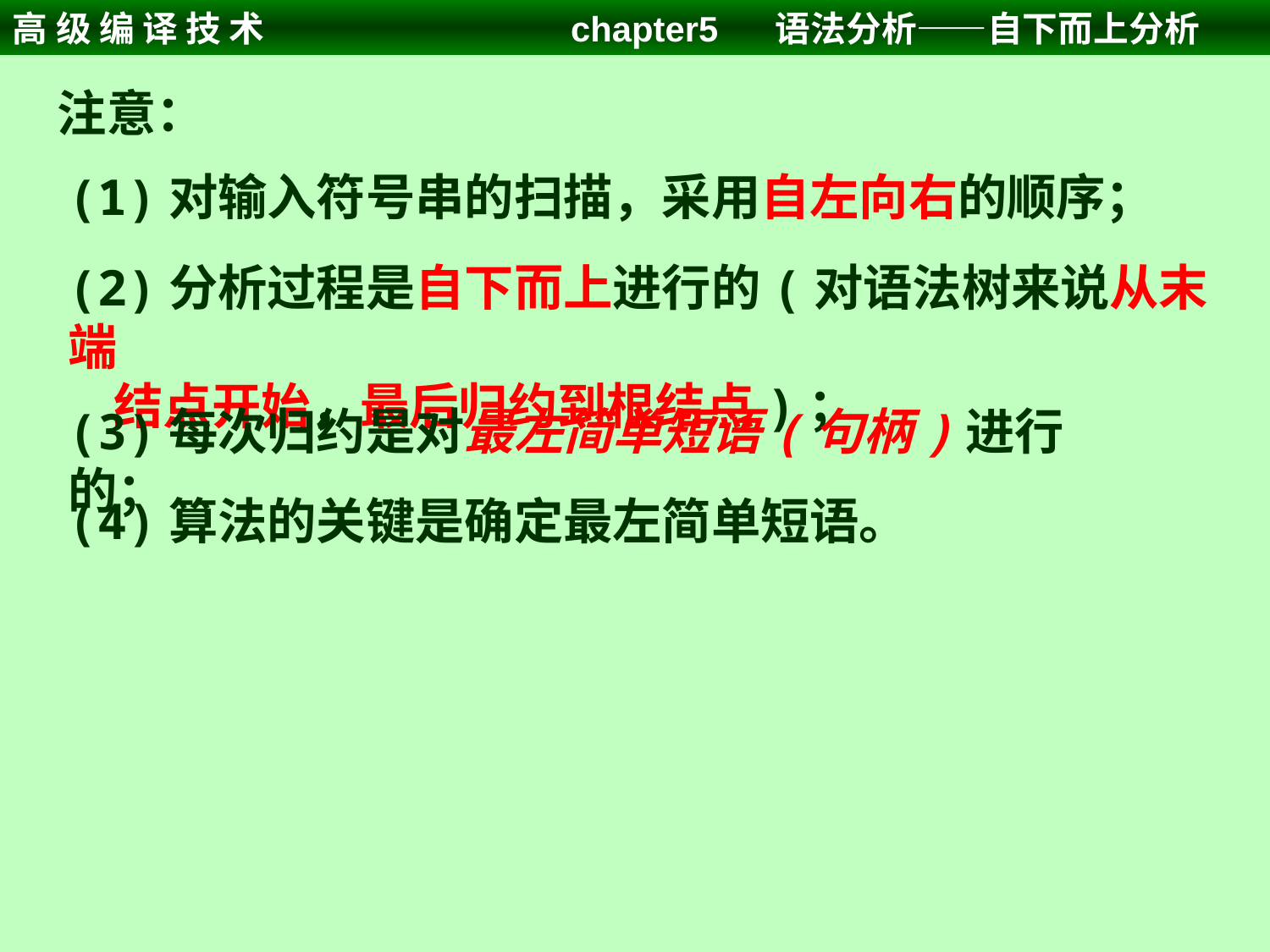

注意：
(1)对输入符号串的扫描，采用自左向右的顺序；
(2)分析过程是自下而上进行的(对语法树来说从末端
   结点开始，最后归约到根结点)；
(3)每次归约是对最左简单短语(句柄)进行的；
(4)算法的关键是确定最左简单短语。